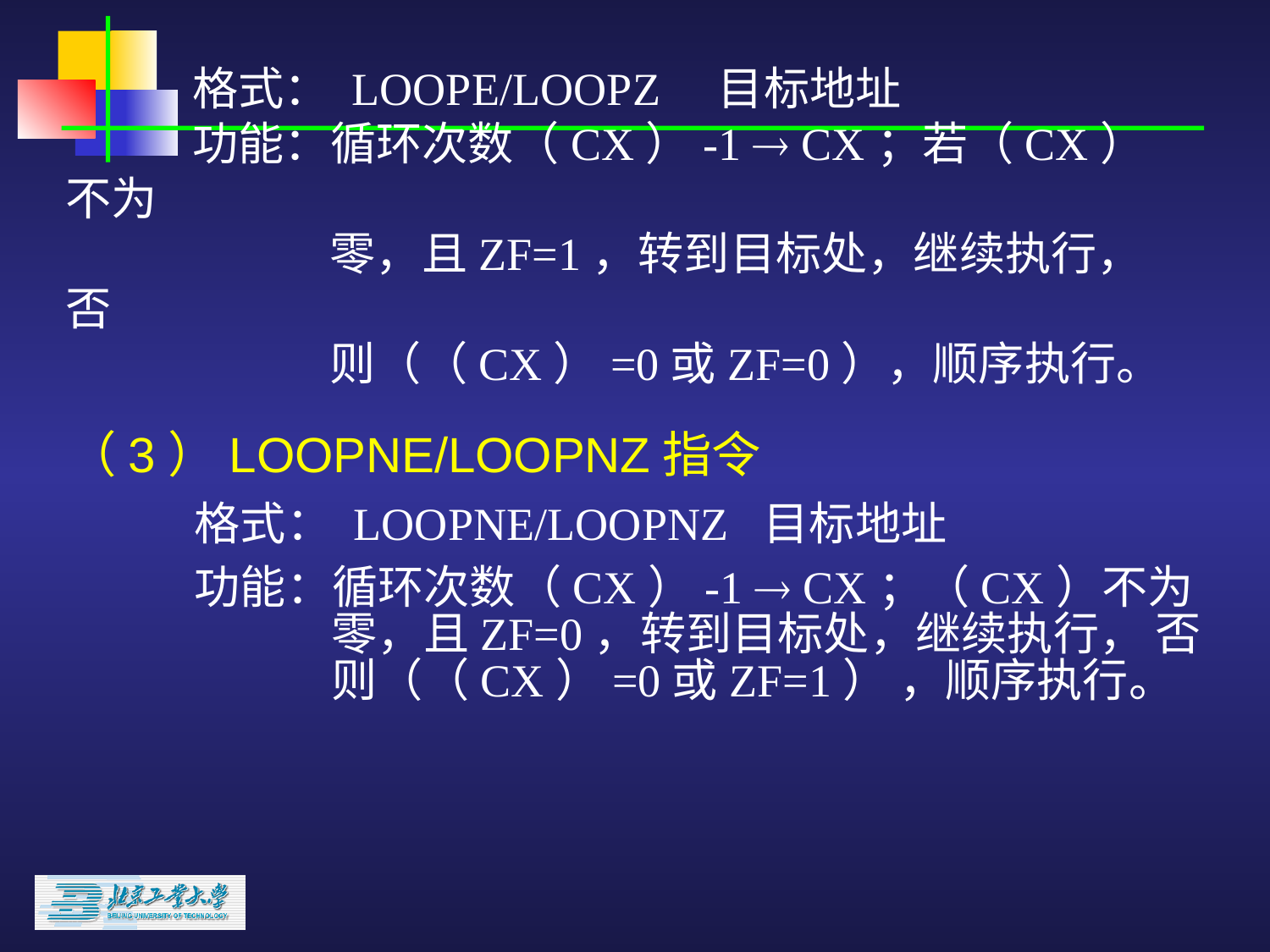

# （2）LOOPE/LOOPZ指令 格式： LOOPE/LOOPZ    目标地址 功能：循环次数（CX）-1 → CX；若（CX）不为 零，且ZF=1，转到目标处，继续执行， 否 则（（CX）=0或ZF=0），顺序执行。
（3）LOOPNE/LOOPNZ指令
      	格式： LOOPNE/LOOPNZ  目标地址
      	功能：循环次数（CX）-1 → CX；（CX）不为
		 零，且ZF=0，转到目标处，继续执行， 否
		 则（（CX）=0或ZF=1） ，顺序执行。